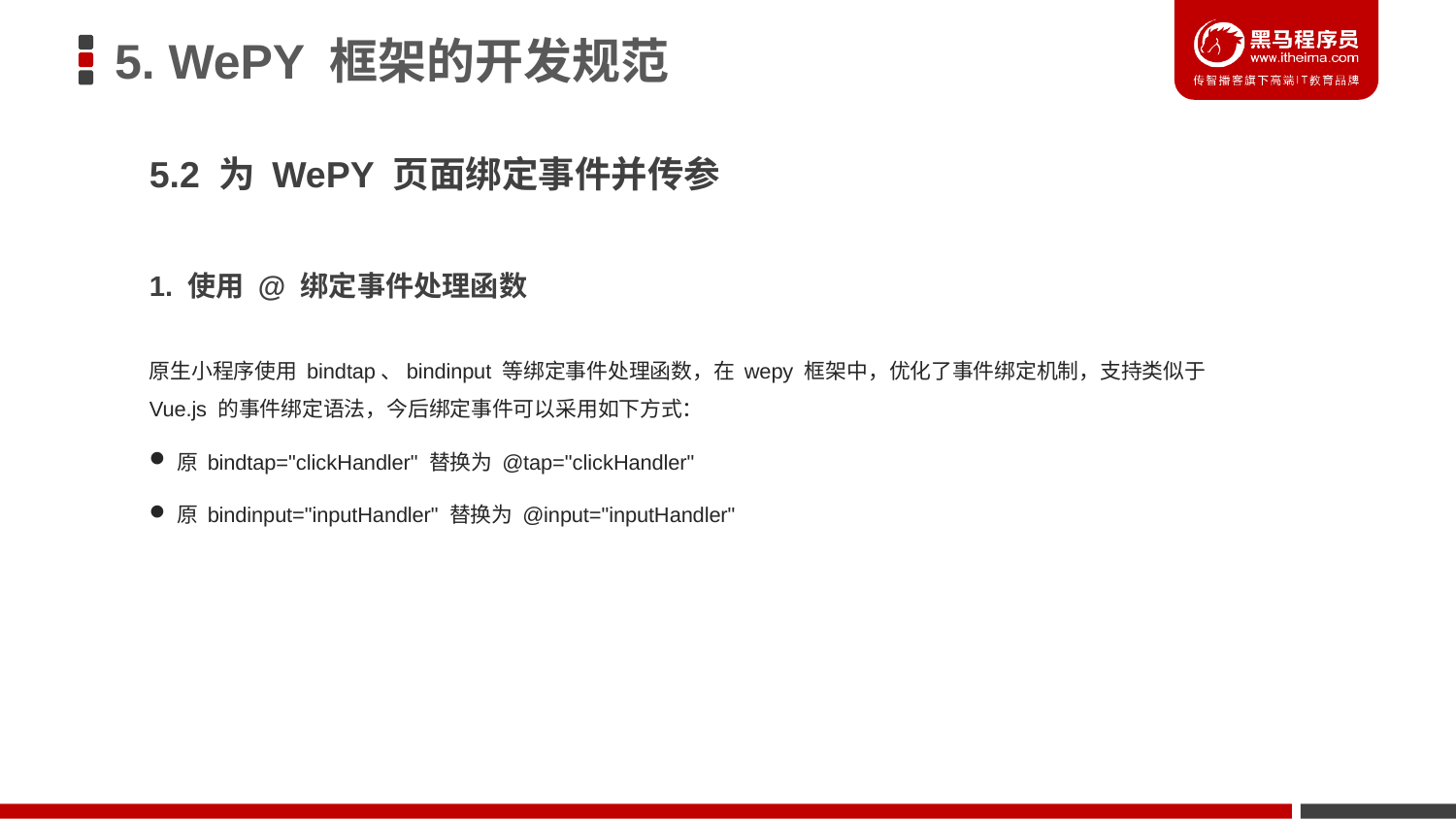

# 5. WePY 框架的开发规范
5.2 为 WePY 页面绑定事件并传参
1. 使用 @ 绑定事件处理函数
原生小程序使用 bindtap、bindinput 等绑定事件处理函数，在 wepy 框架中，优化了事件绑定机制，支持类似于 Vue.js 的事件绑定语法，今后绑定事件可以采用如下方式：
原 bindtap="clickHandler" 替换为 @tap="clickHandler"
原 bindinput="inputHandler" 替换为 @input="inputHandler"